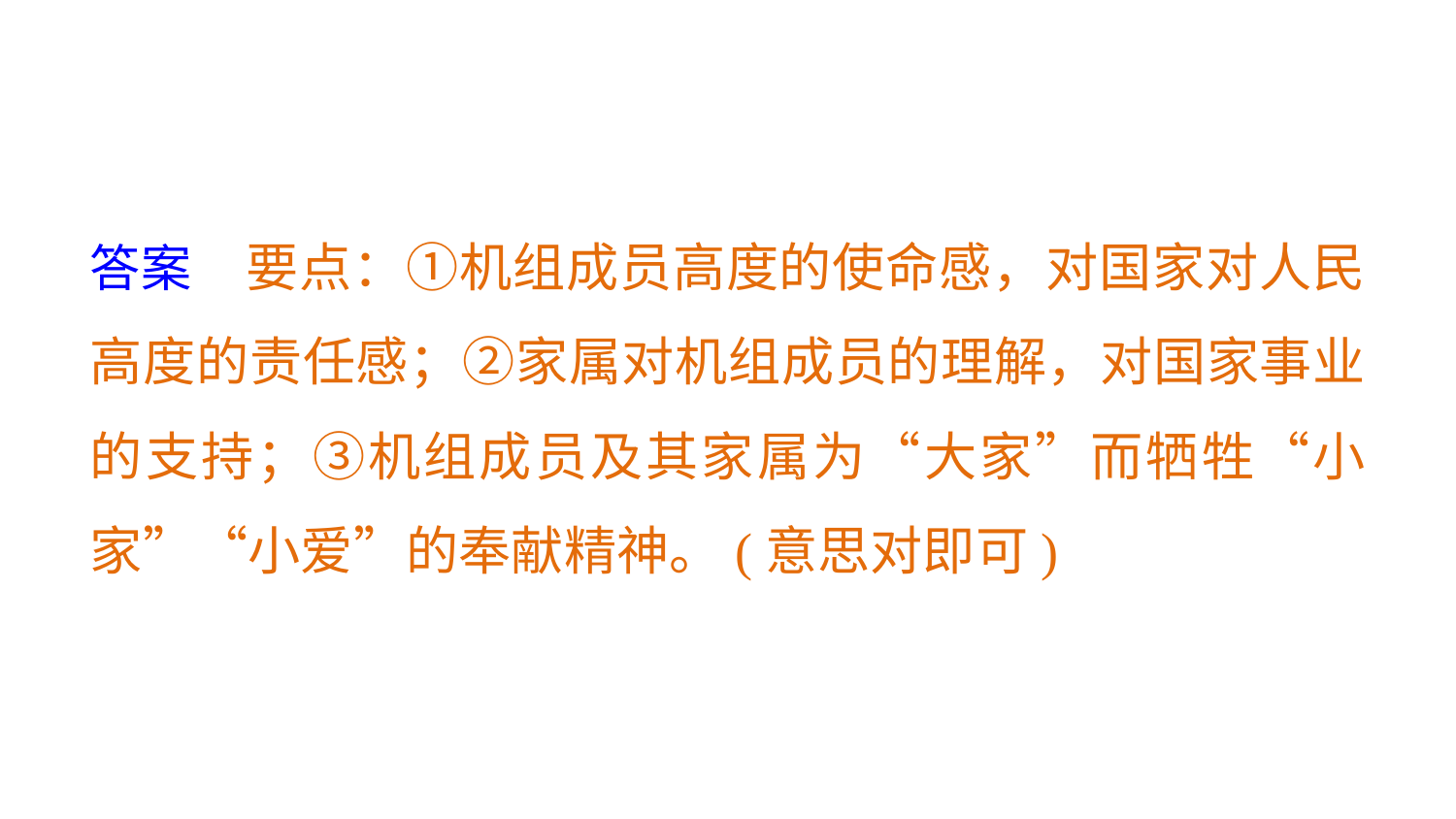

答案　要点：①机组成员高度的使命感，对国家对人民高度的责任感；②家属对机组成员的理解，对国家事业的支持；③机组成员及其家属为“大家”而牺牲“小家”“小爱”的奉献精神。(意思对即可)